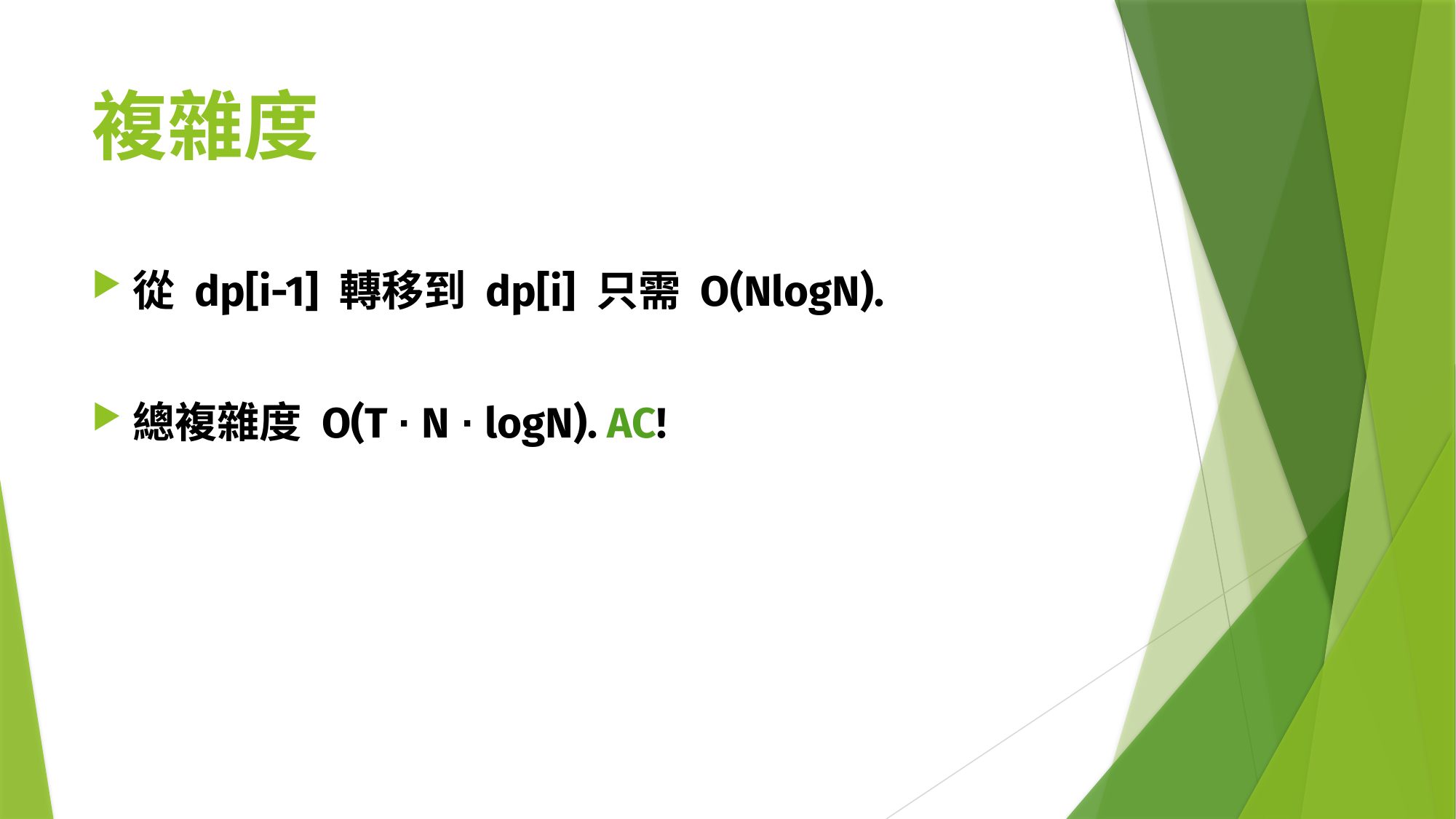

# 複雜度
從 dp[i-1] 轉移到 dp[i] 只需 O(NlogN).

總複雜度 O(T ∙ N ∙ logN). AC!